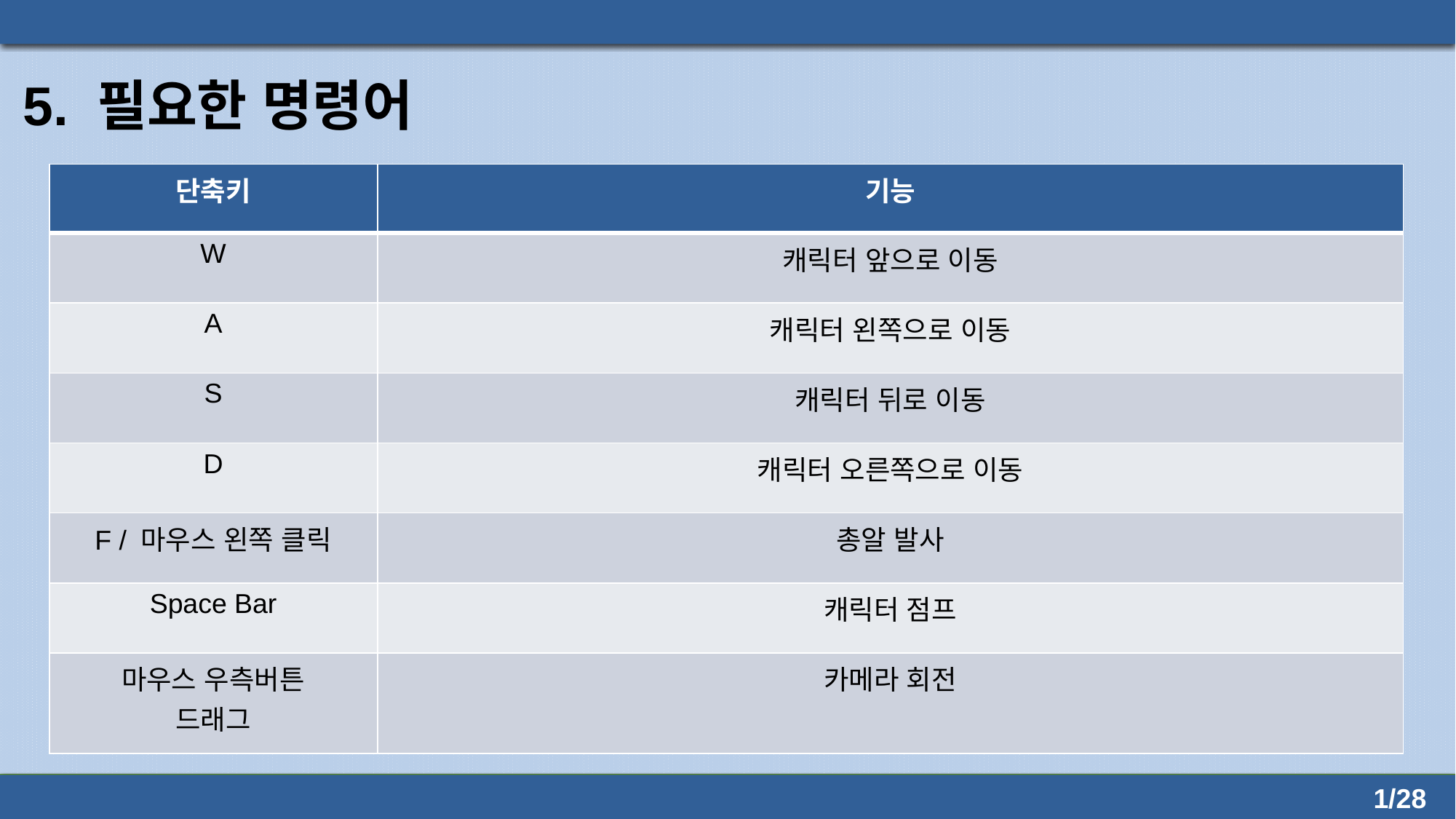

5. 필요한 명령어
| 단축키 | 기능 |
| --- | --- |
| W | 캐릭터 앞으로 이동 |
| A | 캐릭터 왼쪽으로 이동 |
| S | 캐릭터 뒤로 이동 |
| D | 캐릭터 오른쪽으로 이동 |
| F / 마우스 왼쪽 클릭 | 총알 발사 |
| Space Bar | 캐릭터 점프 |
| 마우스 우측버튼 드래그 | 카메라 회전 |

 1/28